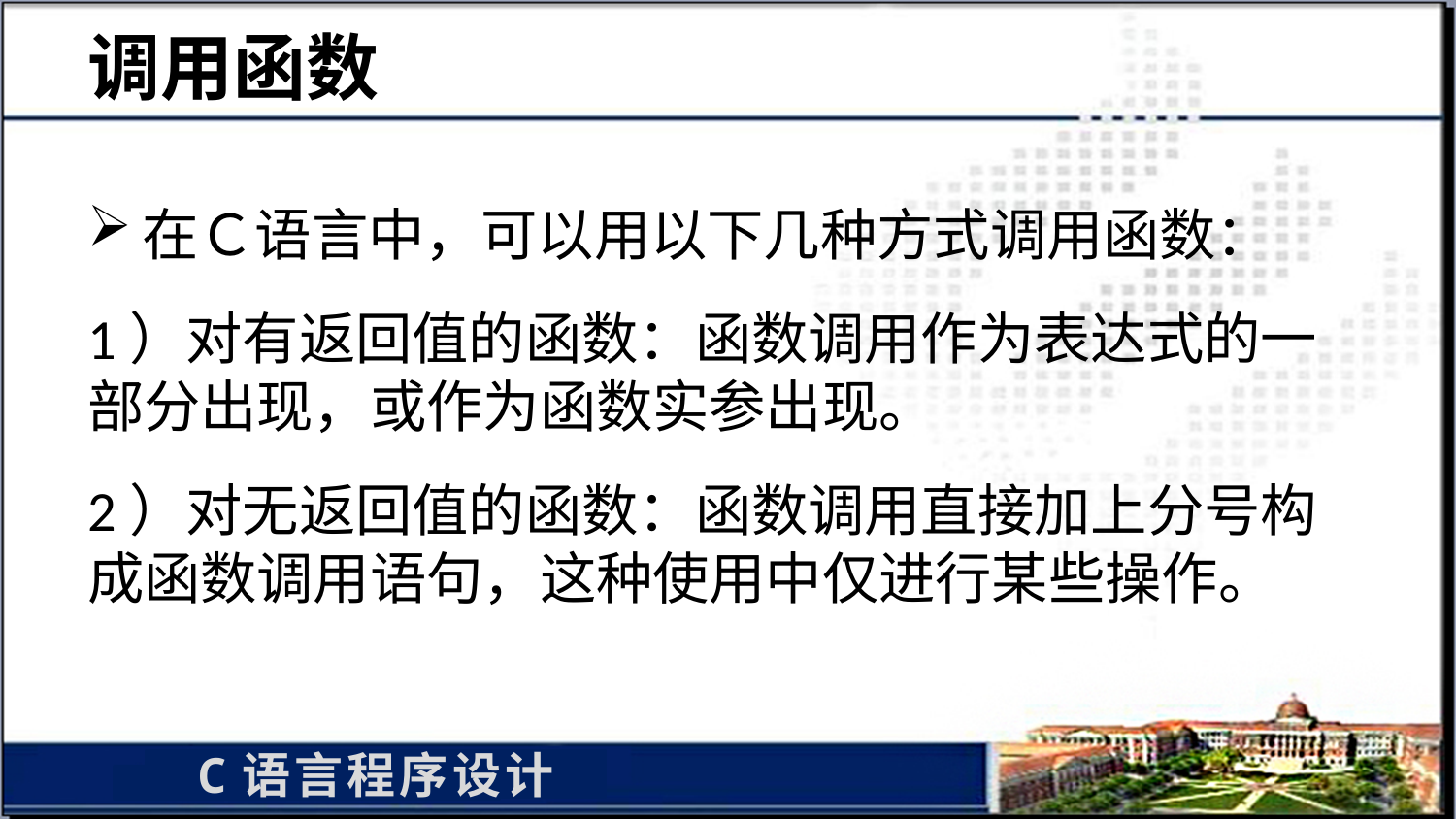

# 调用函数
在Ｃ语言中，可以用以下几种方式调用函数：
1）对有返回值的函数：函数调用作为表达式的一部分出现，或作为函数实参出现。
2）对无返回值的函数：函数调用直接加上分号构成函数调用语句，这种使用中仅进行某些操作。